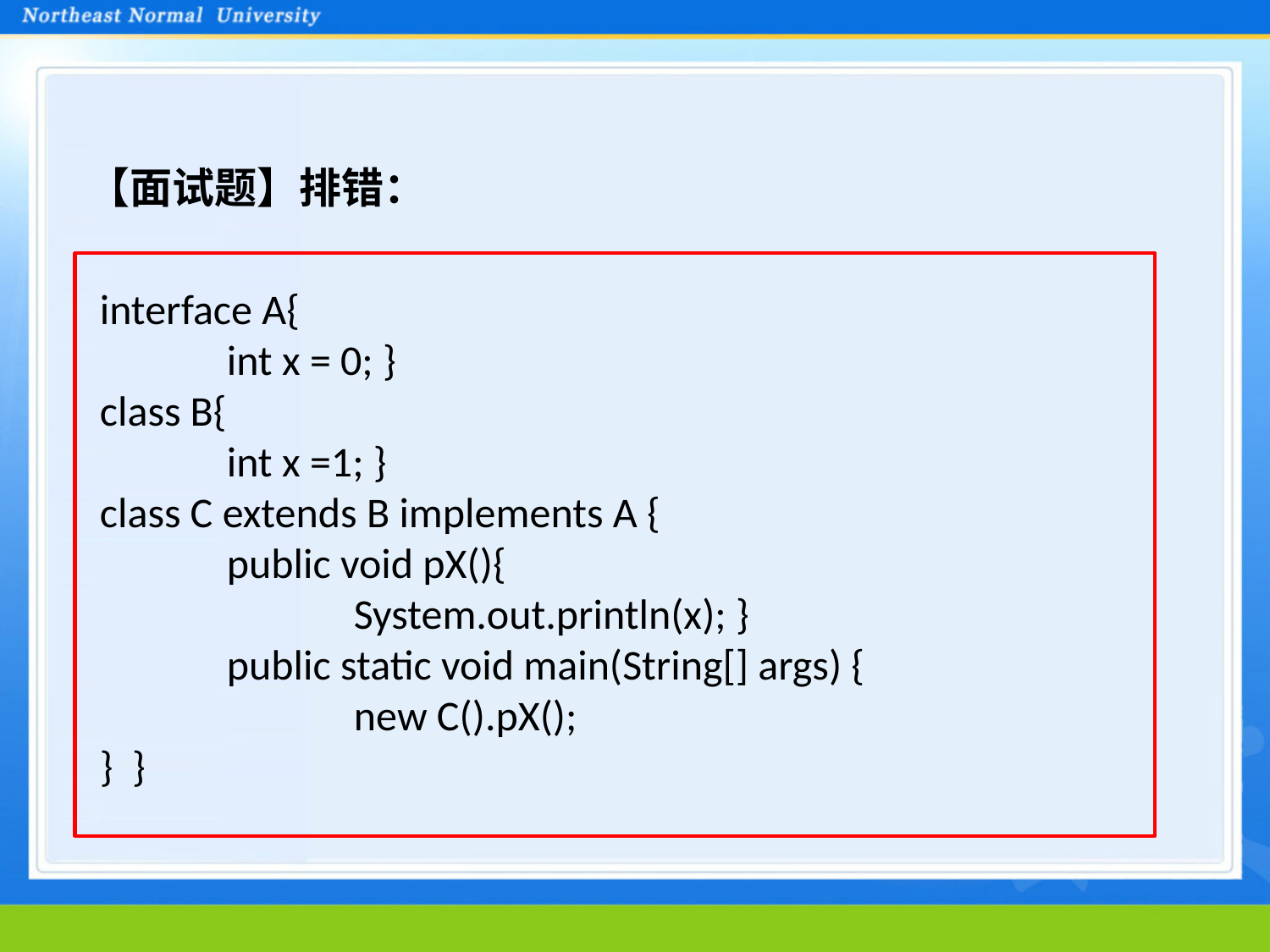

【面试题】排错：

interface A{
	int x = 0; }
class B{
	int x =1; }
class C extends B implements A {
	public void pX(){
		System.out.println(x); }
	public static void main(String[] args) {
		new C().pX();
}  }